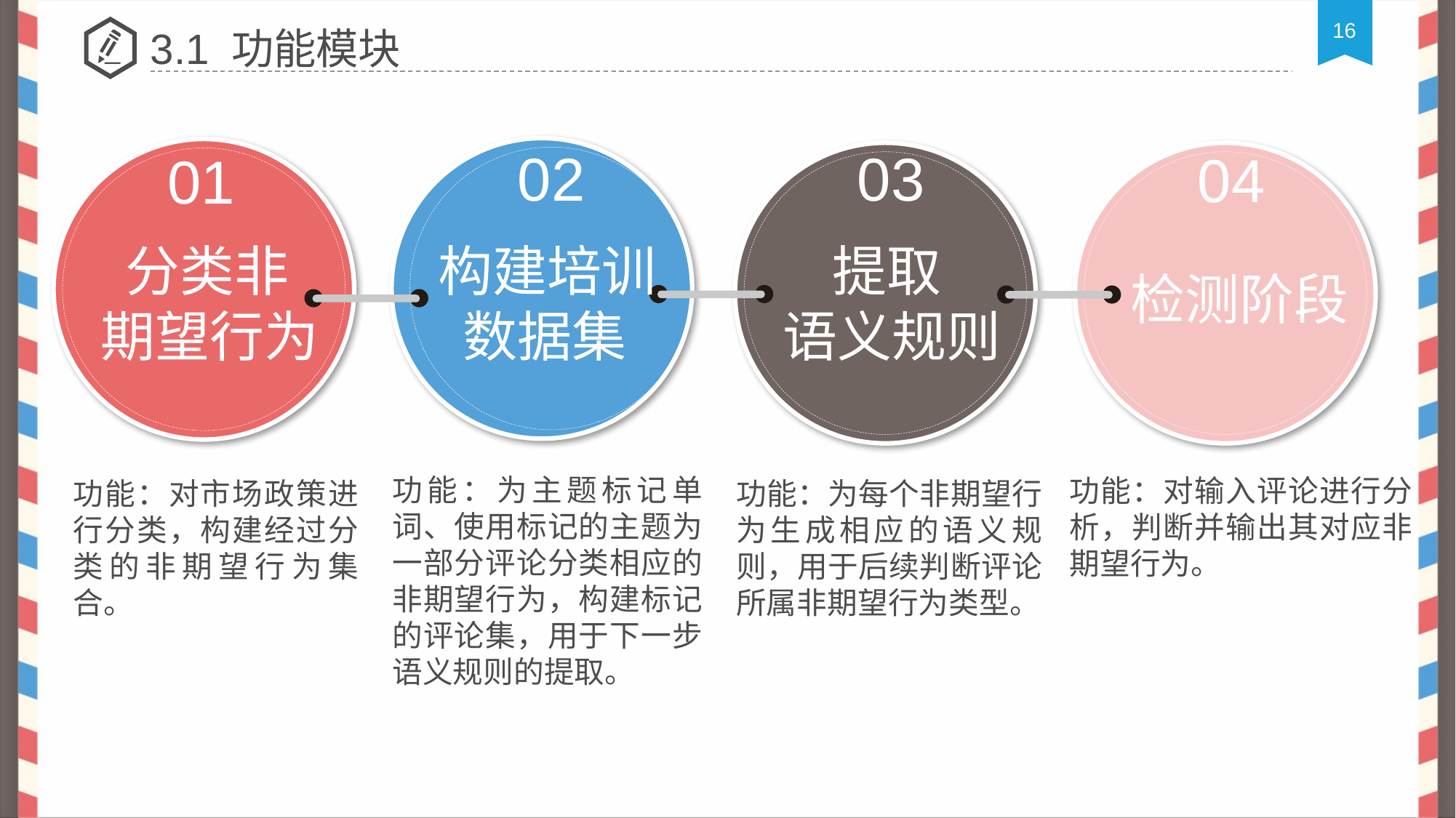

3.1 功能模块
02
03
04
01

   提取
语义规则
 分类非
期望行为
构建培训
 数据集
检测阶段

功能：为主题标记单词、使用标记的主题为一部分评论分类相应的非期望行为，构建标记的评论集，用于下一步语义规则的提取。
功能：对输入评论进行分析，判断并输出其对应非期望行为。
功能：对市场政策进行分类，构建经过分类的非期望行为集合。
功能：为每个非期望行为生成相应的语义规则，用于后续判断评论所属非期望行为类型。